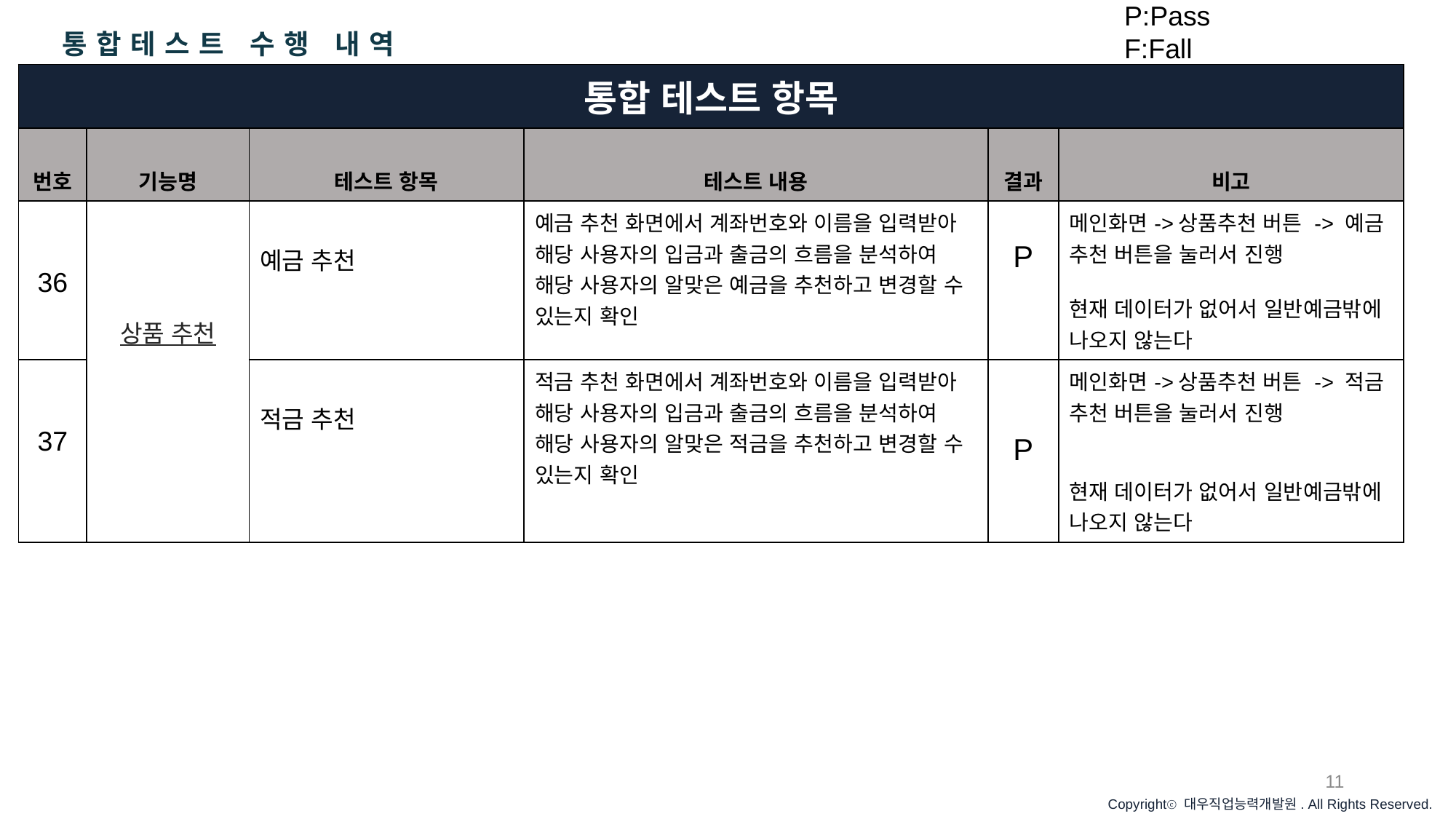

P:Pass
F:Fall
통합테스트 수행 내역
| 통합 테스트 항목 |  |  |  |  |  |
| --- | --- | --- | --- | --- | --- |
| 번호 | 기능명 | 테스트 항목 | 테스트 내용 | 결과 | 비고 |
| 36 | 상품 추천 | 예금 추천 | 예금 추천 화면에서 계좌번호와 이름을 입력받아 해당 사용자의 입금과 출금의 흐름을 분석하여 해당 사용자의 알맞은 예금을 추천하고 변경할 수 있는지 확인 | P | 메인화면->상품추천 버튼 -> 예금 추천 버튼을 눌러서 진행 현재 데이터가 없어서 일반예금밖에 나오지 않는다 |
| 37 |  | 적금 추천 | 적금 추천 화면에서 계좌번호와 이름을 입력받아 해당 사용자의 입금과 출금의 흐름을 분석하여 해당 사용자의 알맞은 적금을 추천하고 변경할 수 있는지 확인 | P | 메인화면->상품추천 버튼 -> 적금 추천 버튼을 눌러서 진행 현재 데이터가 없어서 일반예금밖에 나오지 않는다 |
11